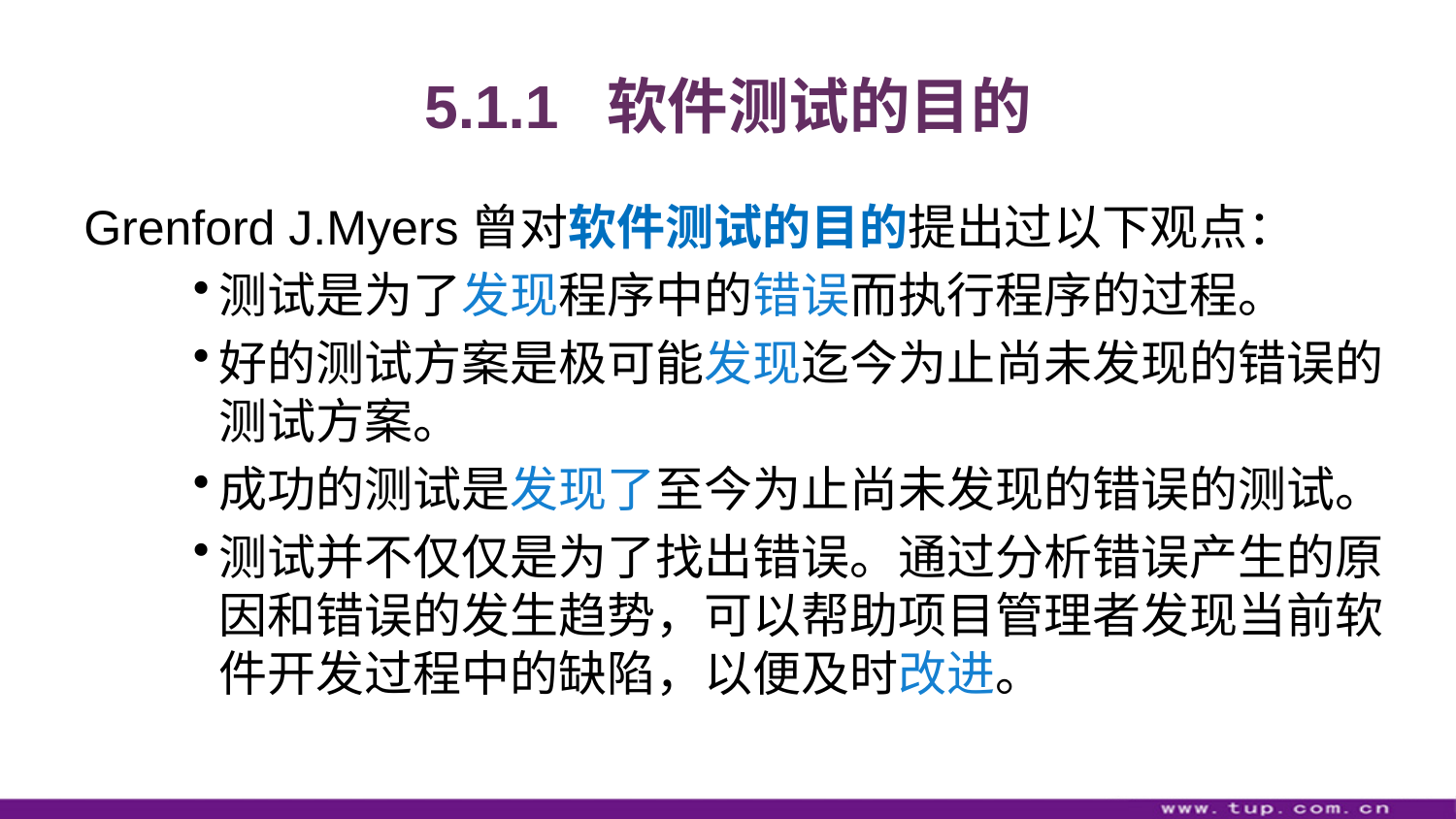

# 5.1.1  软件测试的目的
Grenford J.Myers曾对软件测试的目的提出过以下观点：
测试是为了发现程序中的错误而执行程序的过程。
好的测试方案是极可能发现迄今为止尚未发现的错误的测试方案。
成功的测试是发现了至今为止尚未发现的错误的测试。
测试并不仅仅是为了找出错误。通过分析错误产生的原因和错误的发生趋势，可以帮助项目管理者发现当前软件开发过程中的缺陷，以便及时改进。